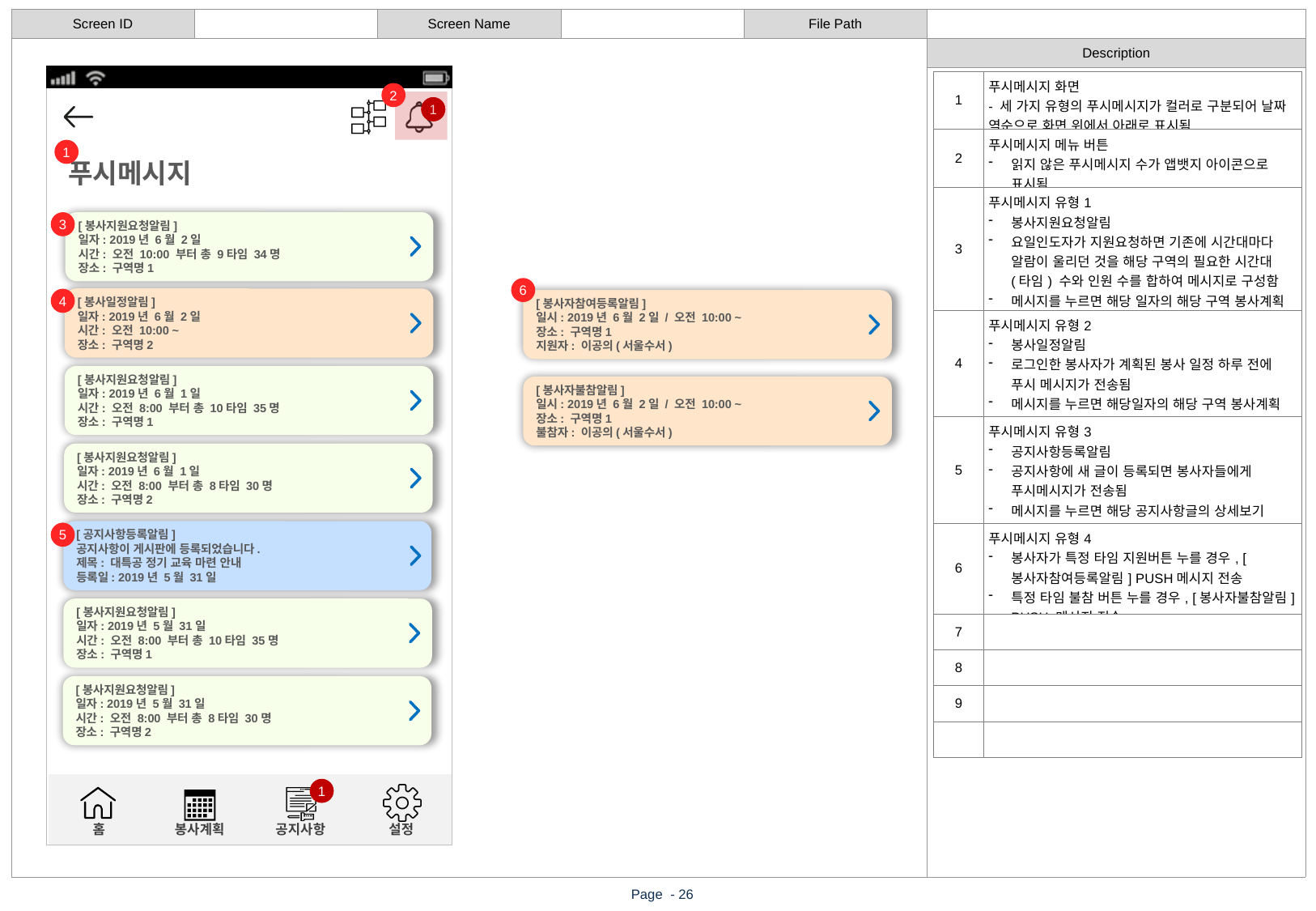

| 1 | 푸시메시지 화면 - 세 가지 유형의 푸시메시지가 컬러로 구분되어 날짜 역순으로 화면 위에서 아래로 표시됨 |
| --- | --- |
| 2 | 푸시메시지 메뉴 버튼 읽지 않은 푸시메시지 수가 앱뱃지 아이콘으로 표시됨 |
| 3 | 푸시메시지 유형1 봉사지원요청알림 요일인도자가 지원요청하면 기존에 시간대마다 알람이 울리던 것을 해당 구역의 필요한 시간대(타임) 수와 인원 수를 합하여 메시지로 구성함 메시지를 누르면 해당 일자의 해당 구역 봉사계획 화면으로 이동함 |
| 4 | 푸시메시지 유형2 봉사일정알림 로그인한 봉사자가 계획된 봉사 일정 하루 전에 푸시 메시지가 전송됨 메시지를 누르면 해당일자의 해당 구역 봉사계획 화면으로 이동함 |
| 5 | 푸시메시지 유형3 공지사항등록알림 공지사항에 새 글이 등록되면 봉사자들에게 푸시메시지가 전송됨 메시지를 누르면 해당 공지사항글의 상세보기 화면으로 이동함 |
| 6 | 푸시메시지 유형4 봉사자가 특정 타임 지원버튼 누를 경우, [봉사자참여등록알림] PUSH메시지 전송 특정 타임 불참 버튼 누를 경우, [봉사자불참알림] PUSH 메시지 전송 |
| 7 |  |
| 8 |  |
| 9 |  |
|  |  |
2

1

1
푸시메시지
3
[봉사지원요청알림]
일자: 2019년 6월 2일
시간: 오전 10:00 부터 총 9타임 34명
장소: 구역명1

6
[봉사일정알림]
일자: 2019년 6월 2일
시간: 오전 10:00 ~
장소: 구역명2
4
[봉사자참여등록알림]
일시: 2019년 6월 2일 / 오전 10:00 ~
장소: 구역명1
지원자: 이공의(서울수서)

[봉사지원요청알림]
일자: 2019년 6월 1일
시간: 오전 8:00 부터 총 10타임 35명
장소: 구역명1
[봉사자불참알림]
일시: 2019년 6월 2일 / 오전 10:00 ~
장소: 구역명1
불참자: 이공의(서울수서)

[봉사지원요청알림]
일자: 2019년 6월 1일
시간: 오전 8:00 부터 총 8타임 30명
장소: 구역명2

[공지사항등록알림]
공지사항이 게시판에 등록되었습니다.
제목: 대특공 정기 교육 마련 안내
등록일: 2019년 5월 31일
5

[봉사지원요청알림]
일자: 2019년 5월 31일
시간: 오전 8:00 부터 총 10타임 35명
장소: 구역명1

[봉사지원요청알림]
일자: 2019년 5월 31일
시간: 오전 8:00 부터 총 8타임 30명
장소: 구역명2